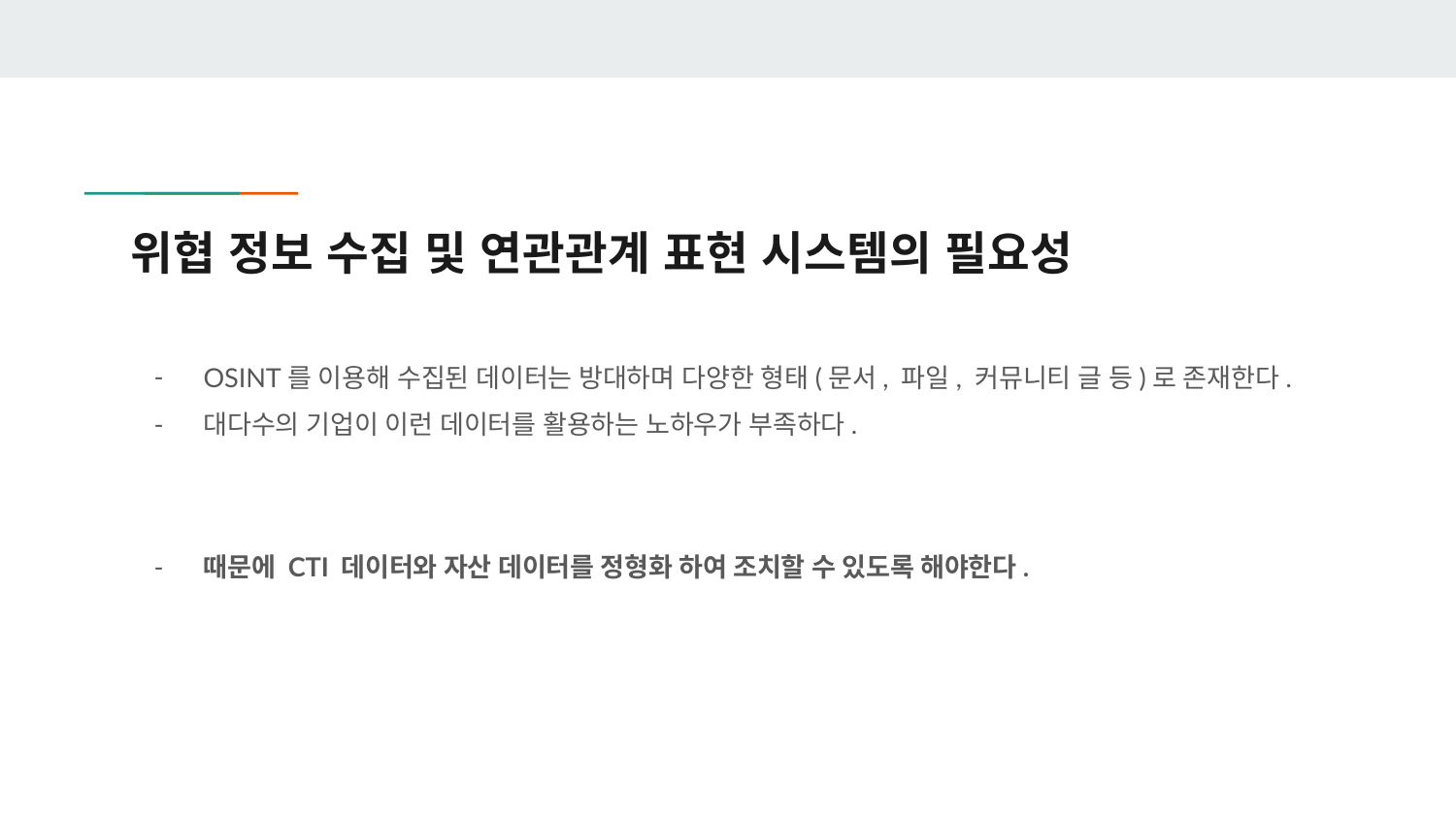

# 위협 정보 수집 및 연관관계 표현 시스템의 필요성
OSINT를 이용해 수집된 데이터는 방대하며 다양한 형태(문서, 파일, 커뮤니티 글 등)로 존재한다.
대다수의 기업이 이런 데이터를 활용하는 노하우가 부족하다.

때문에 CTI 데이터와 자산 데이터를 정형화 하여 조치할 수 있도록 해야한다.